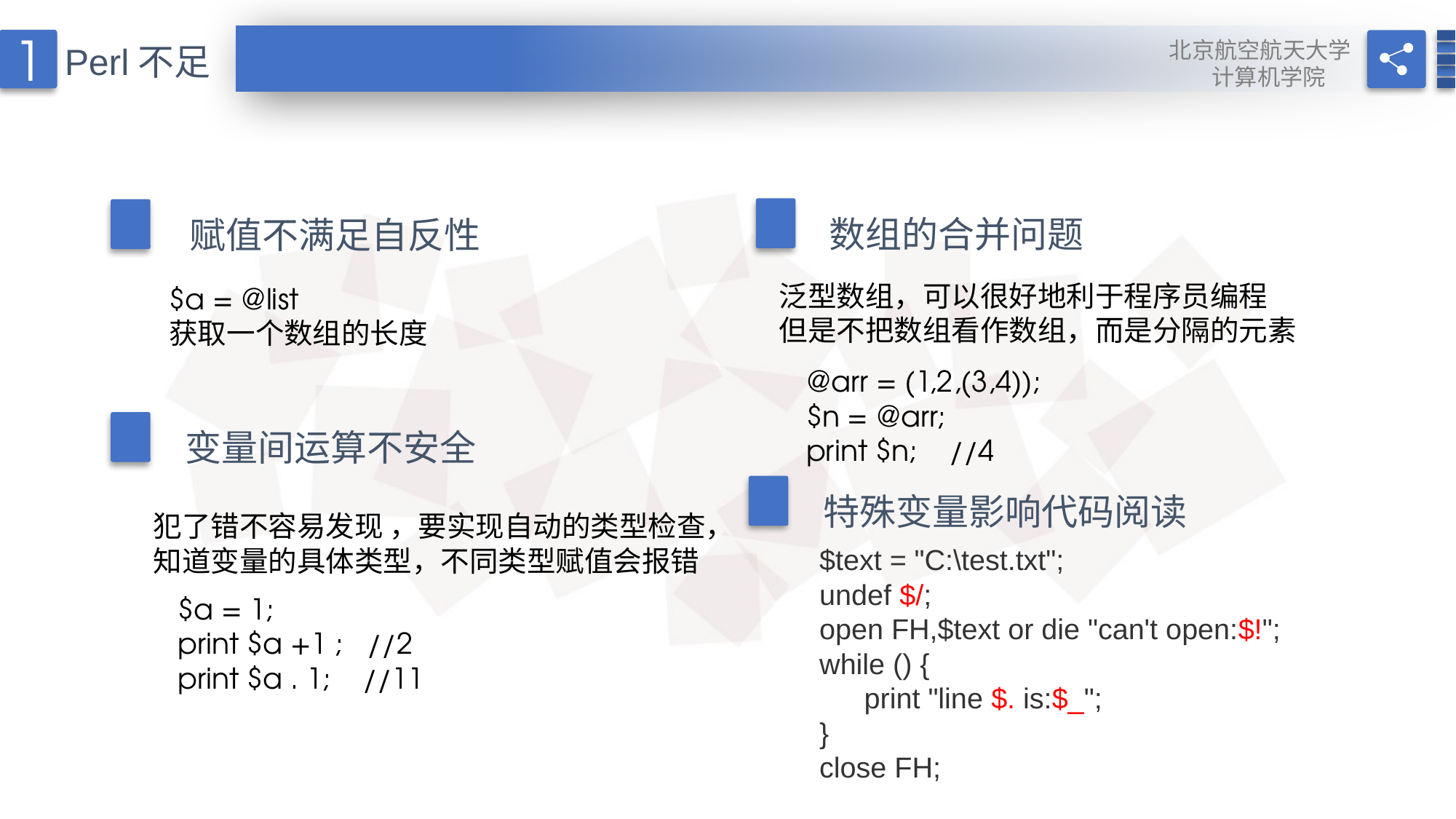

1
北京航空航天大学
计算机学院

Perl不足
数组的合并问题
赋值不满足自反性

$a = @list
获取一个数组的长度

泛型数组，可以很好地利于程序员编程
但是不把数组看作数组，而是分隔的元素
@arr = (1,2,(3,4));
$n = @arr;
print $n;    //4
变量间运算不安全

特殊变量影响代码阅读

犯了错不容易发现 ，要实现自动的类型检查，知道变量的具体类型，不同类型赋值会报错
　　$text = "C:\test.txt";
　　undef $/;
　　open FH,$text or die "can't open:$!";
　　while () {
　　	print "line $. is:$_";
　　}
　　close FH;
$a = 1;
print $a +1 ;   //2
print $a . 1;    //11